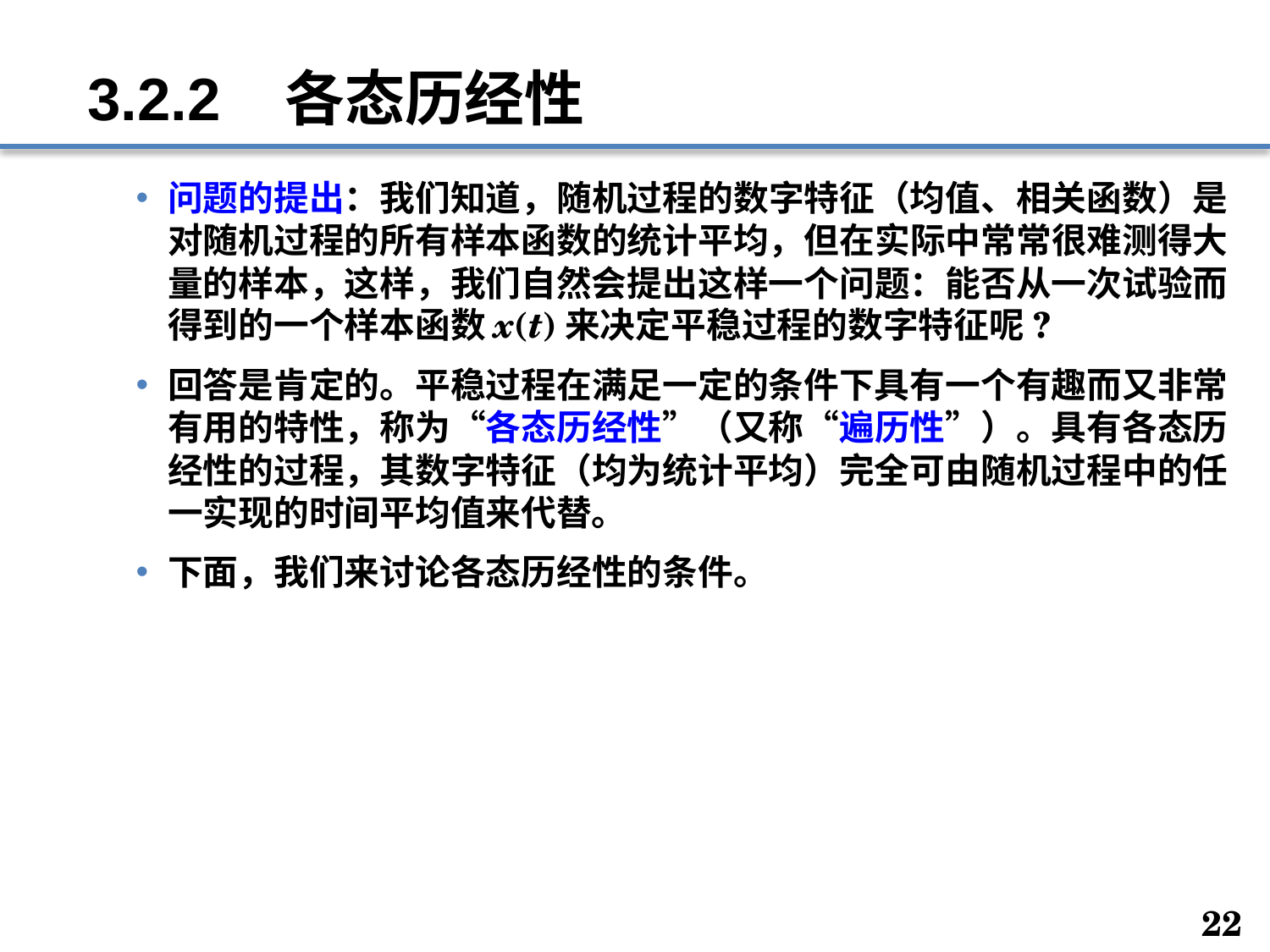

# 3.2.2   各态历经性
问题的提出：我们知道，随机过程的数字特征（均值、相关函数）是对随机过程的所有样本函数的统计平均，但在实际中常常很难测得大量的样本，这样，我们自然会提出这样一个问题：能否从一次试验而得到的一个样本函数x(t)来决定平稳过程的数字特征呢?
回答是肯定的。平稳过程在满足一定的条件下具有一个有趣而又非常有用的特性，称为“各态历经性”（又称“遍历性”）。具有各态历经性的过程，其数字特征（均为统计平均）完全可由随机过程中的任一实现的时间平均值来代替。
下面，我们来讨论各态历经性的条件。
22